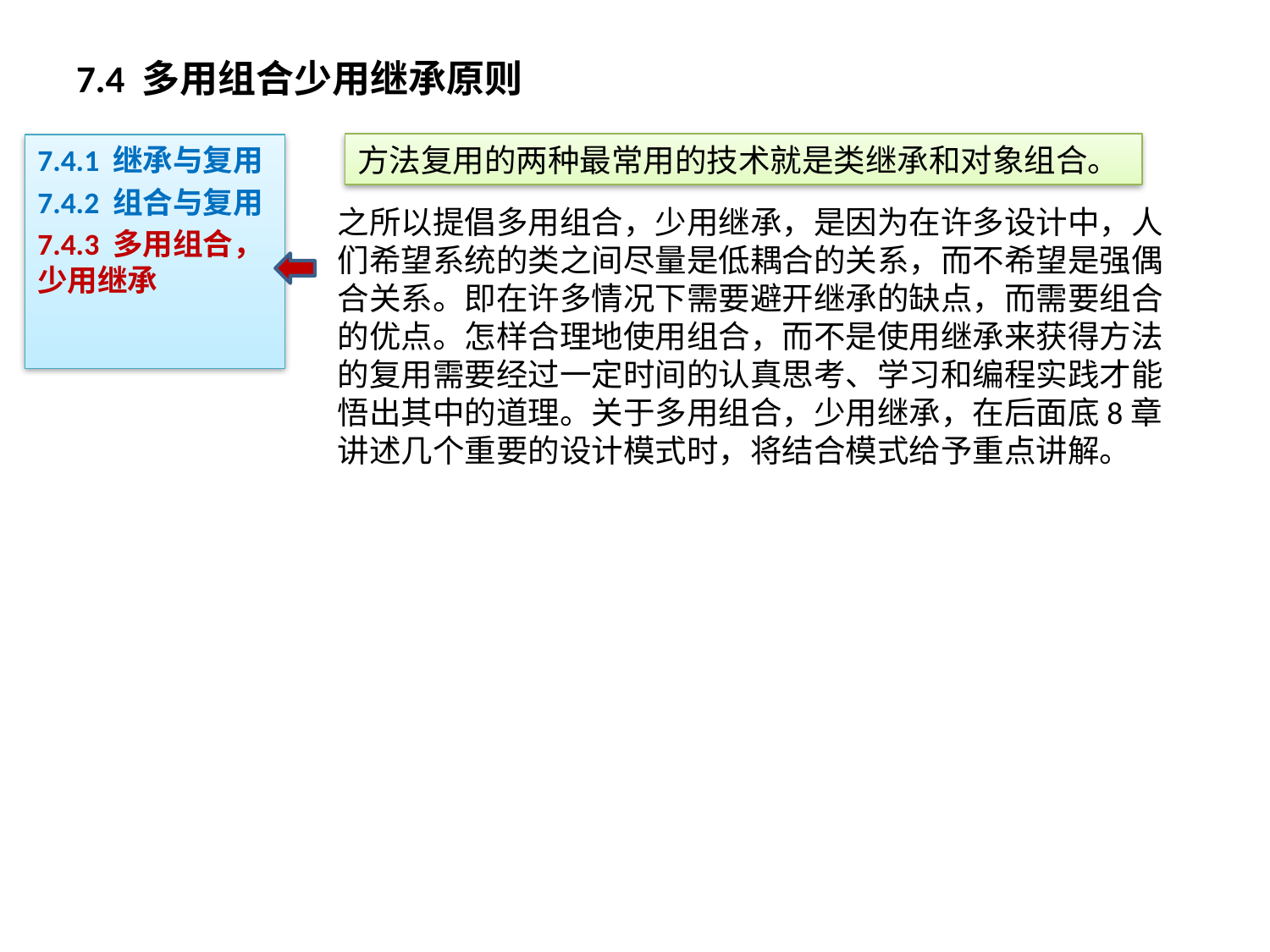

# 7.4 多用组合少用继承原则
方法复用的两种最常用的技术就是类继承和对象组合。
7.4.1 继承与复用
7.4.2 组合与复用
7.4.3 多用组合，少用继承
之所以提倡多用组合，少用继承，是因为在许多设计中，人们希望系统的类之间尽量是低耦合的关系，而不希望是强偶合关系。即在许多情况下需要避开继承的缺点，而需要组合的优点。怎样合理地使用组合，而不是使用继承来获得方法的复用需要经过一定时间的认真思考、学习和编程实践才能悟出其中的道理。关于多用组合，少用继承，在后面底8章讲述几个重要的设计模式时，将结合模式给予重点讲解。